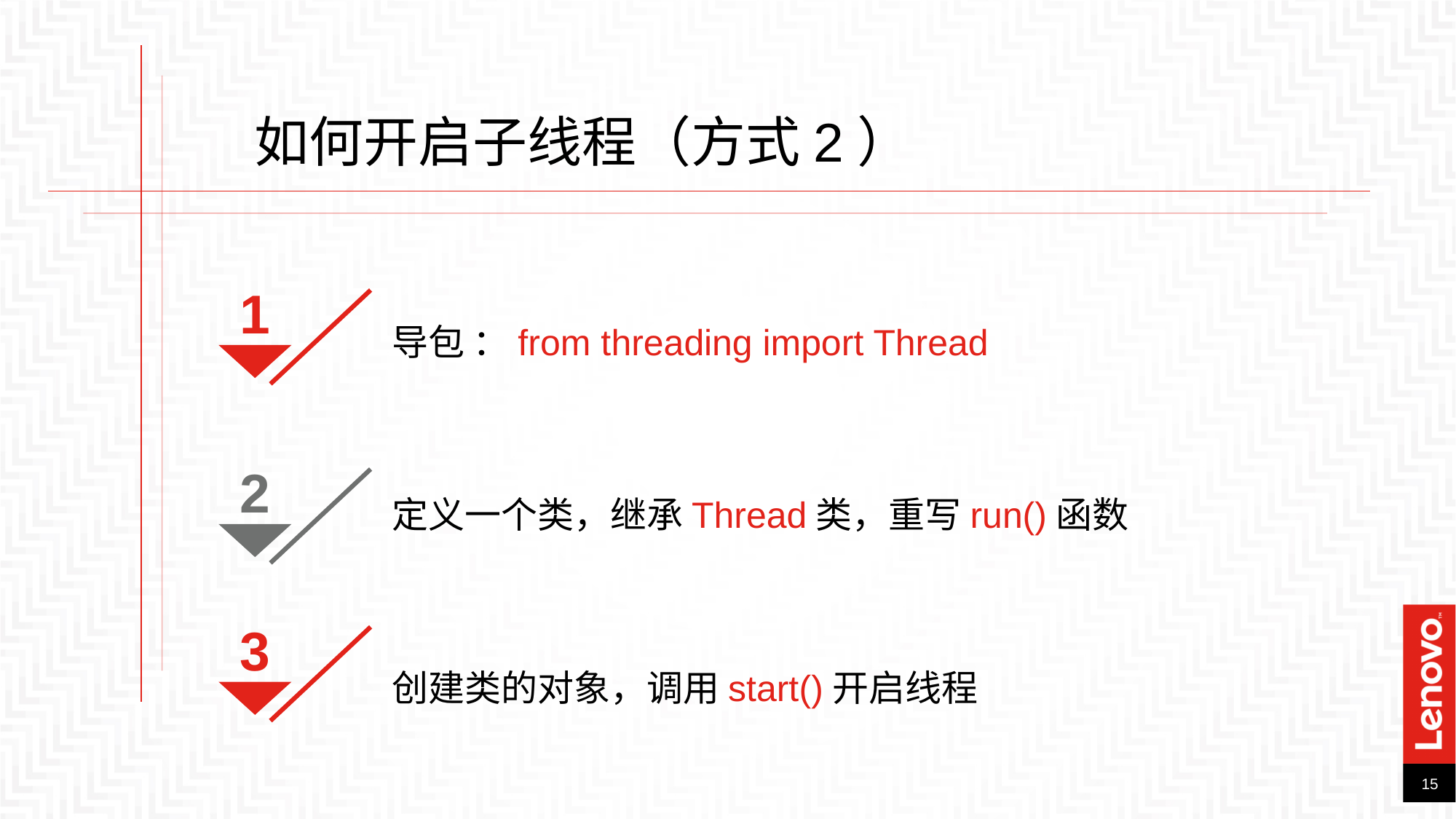

如何开启子线程（方式2）
1

导包 ：from threading import Thread
2

定义一个类，继承Thread类，重写run()函数
3

创建类的对象，调用start()开启线程